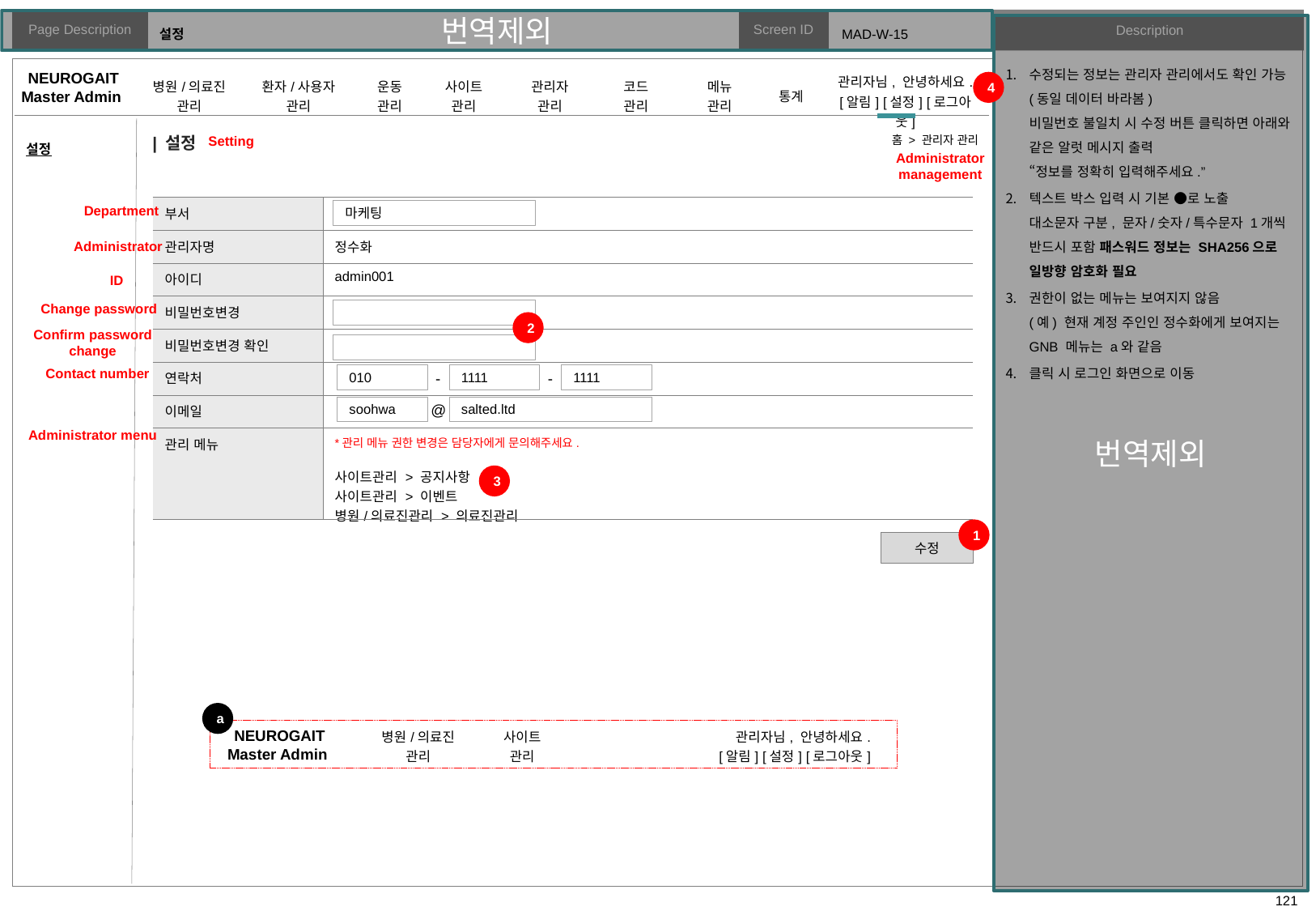

# 설정
MAD-W-15
수정되는 정보는 관리자 관리에서도 확인 가능(동일 데이터 바라봄)
비밀번호 불일치 시 수정 버튼 클릭하면 아래와 같은 알럿 메시지 출력
“정보를 정확히 입력해주세요.”
텍스트 박스 입력 시 기본 ●로 노출
대소문자 구분, 문자/숫자/특수문자 1개씩 반드시 포함 패스워드 정보는 SHA256으로 일방향 암호화 필요
권한이 없는 메뉴는 보여지지 않음
(예) 현재 계정 주인인 정수화에게 보여지는 GNB 메뉴는 a와 같음
클릭 시 로그인 화면으로 이동
4
| 설정
홈 > 관리자 관리
Setting
Administrator management
| 부서 |  |
| --- | --- |
| 관리자명 | 정수화 |
| 아이디 | admin001 |
| 비밀번호변경 |  |
| 비밀번호변경 확인 |  |
| 연락처 |  |
| 이메일 |  |
| 관리 메뉴 | \*관리 메뉴 권한 변경은 담당자에게 문의해주세요. 사이트관리 > 공지사항 사이트관리 > 이벤트 병원/의료진관리 > 의료진관리 |
마케팅
Department
Administrator
ID

Change password
2
Confirm password change

-
-
010
1111
1111
Contact number
@
soohwa
salted.ltd
Administrator menu
3
1
수정
a

| 병원/의료진 관리 | 사이트 관리 | 관리자님, 안녕하세요. [알림] [설정] [로그아웃] |
| --- | --- | --- |
NEUROGAIT
Master Admin